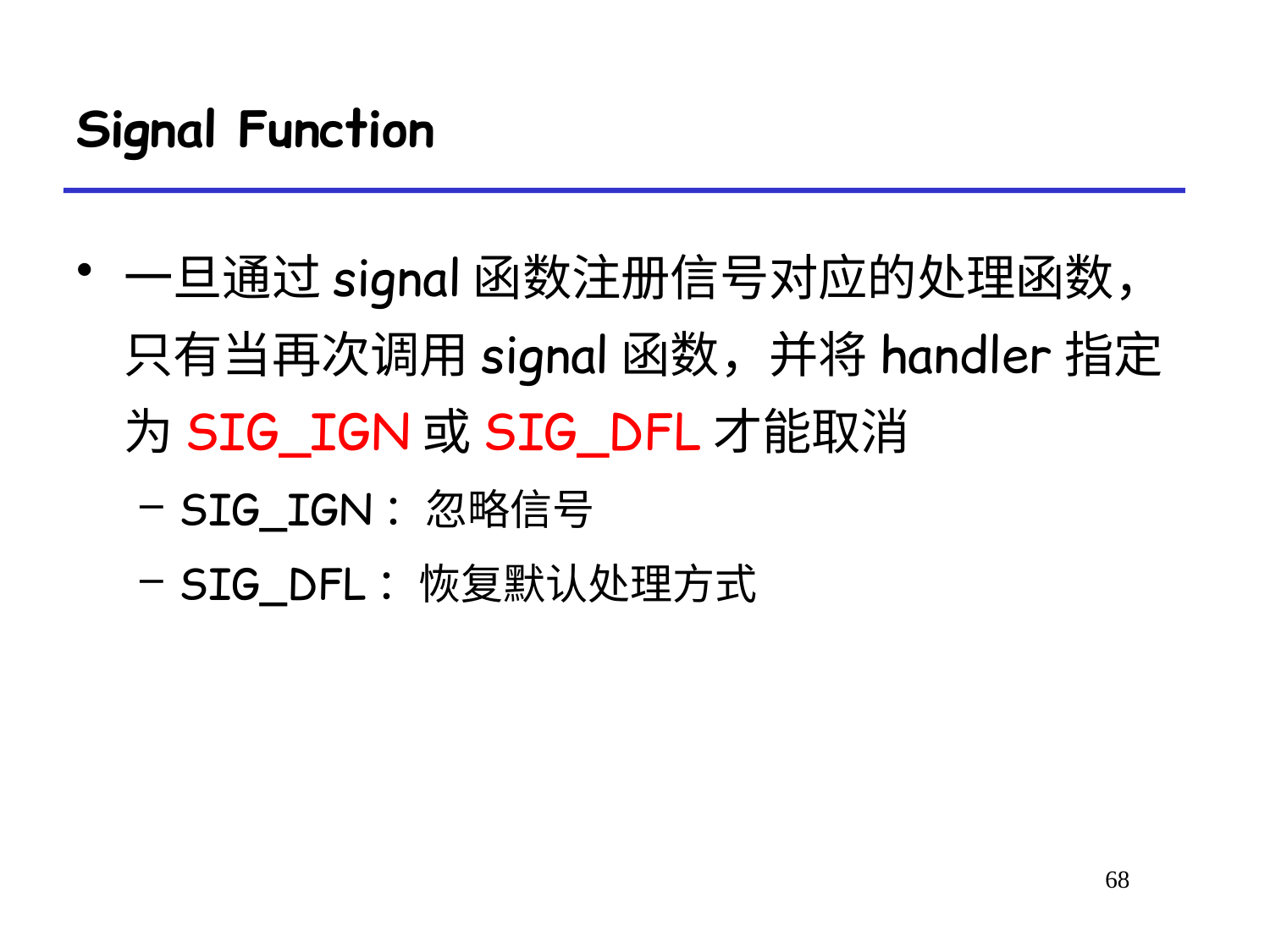

# Signal Function
一旦通过signal函数注册信号对应的处理函数，只有当再次调用signal函数，并将handler指定为SIG_IGN或SIG_DFL才能取消
SIG_IGN：忽略信号
SIG_DFL：恢复默认处理方式
68